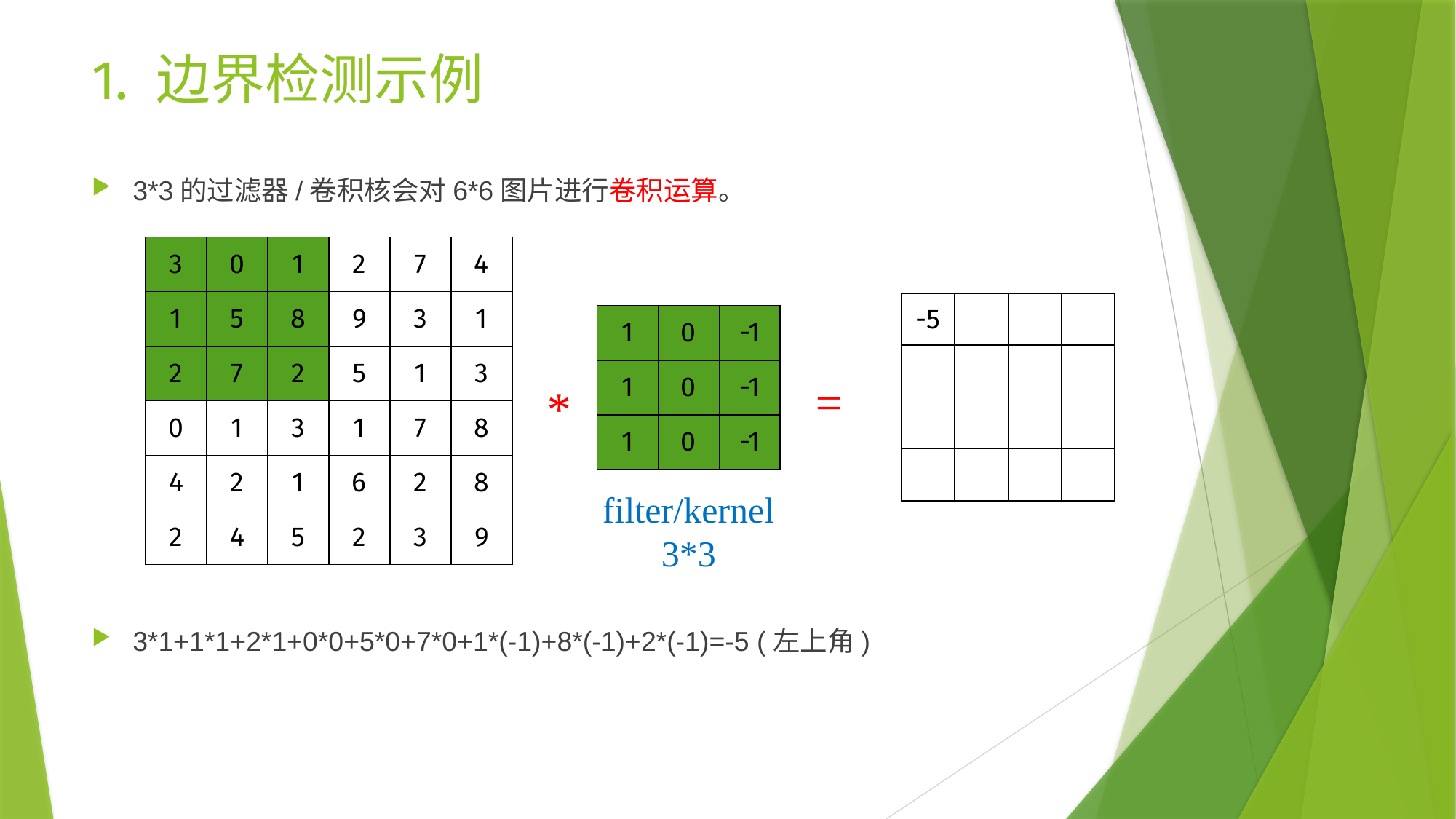

# 1. 边界检测示例
3*3的过滤器/卷积核会对6*6图片进行卷积运算。

3*1+1*1+2*1+0*0+5*0+7*0+1*(-1)+8*(-1)+2*(-1)=-5 (左上角)

| 3 | 0 | 1 | 2 | 7 | 4 |
| --- | --- | --- | --- | --- | --- |
| 1 | 5 | 8 | 9 | 3 | 1 |
| 2 | 7 | 2 | 5 | 1 | 3 |
| 0 | 1 | 3 | 1 | 7 | 8 |
| 4 | 2 | 1 | 6 | 2 | 8 |
| 2 | 4 | 5 | 2 | 3 | 9 |
| -5 |  |  |  |
| --- | --- | --- | --- |
|  |  |  |  |
|  |  |  |  |
|  |  |  |  |
| 1 | 0 | -1 |
| --- | --- | --- |
| 1 | 0 | -1 |
| 1 | 0 | -1 |
=
*
filter/kernel
3*3